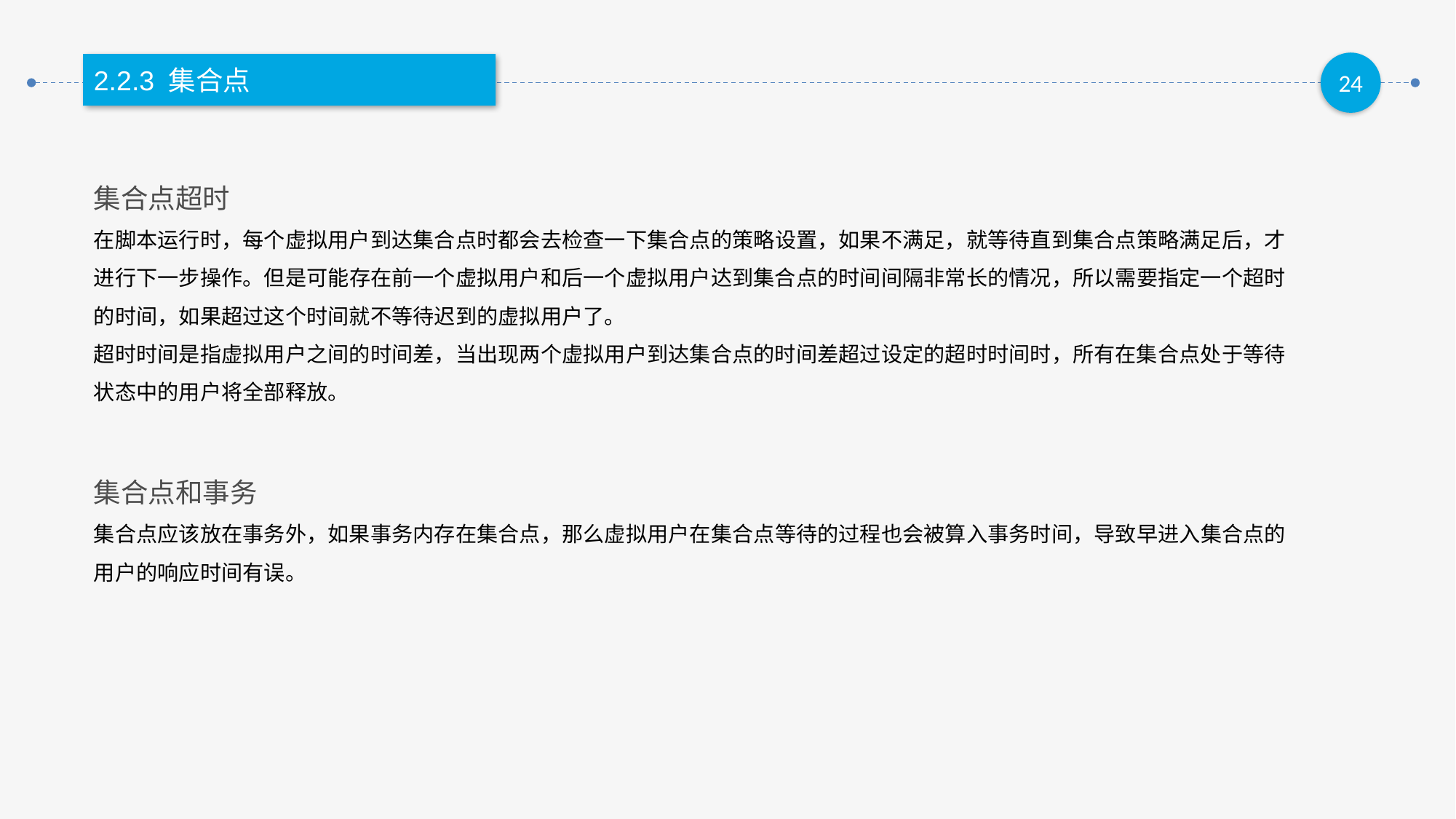

2.2.3 集合点
集合点超时
在脚本运行时，每个虚拟用户到达集合点时都会去检查一下集合点的策略设置，如果不满足，就等待直到集合点策略满足后，才进行下一步操作。但是可能存在前一个虚拟用户和后一个虚拟用户达到集合点的时间间隔非常长的情况，所以需要指定一个超时的时间，如果超过这个时间就不等待迟到的虚拟用户了。
超时时间是指虚拟用户之间的时间差，当出现两个虚拟用户到达集合点的时间差超过设定的超时时间时，所有在集合点处于等待状态中的用户将全部释放。

集合点和事务
集合点应该放在事务外，如果事务内存在集合点，那么虚拟用户在集合点等待的过程也会被算入事务时间，导致早进入集合点的用户的响应时间有误。